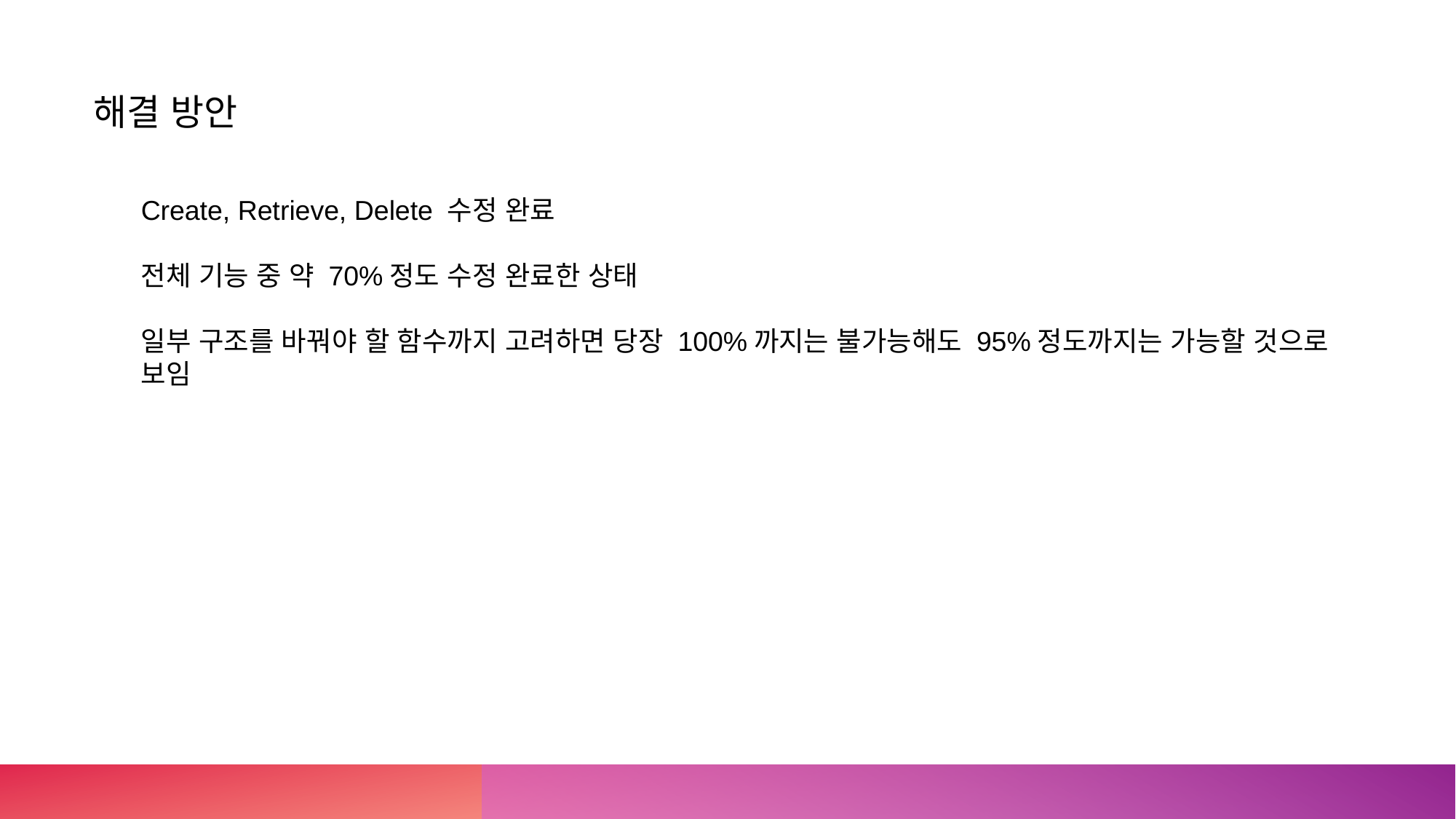

해결 방안
Create, Retrieve, Delete 수정 완료

전체 기능 중 약 70%정도 수정 완료한 상태

일부 구조를 바꿔야 할 함수까지 고려하면 당장 100%까지는 불가능해도 95%정도까지는 가능할 것으로 보임